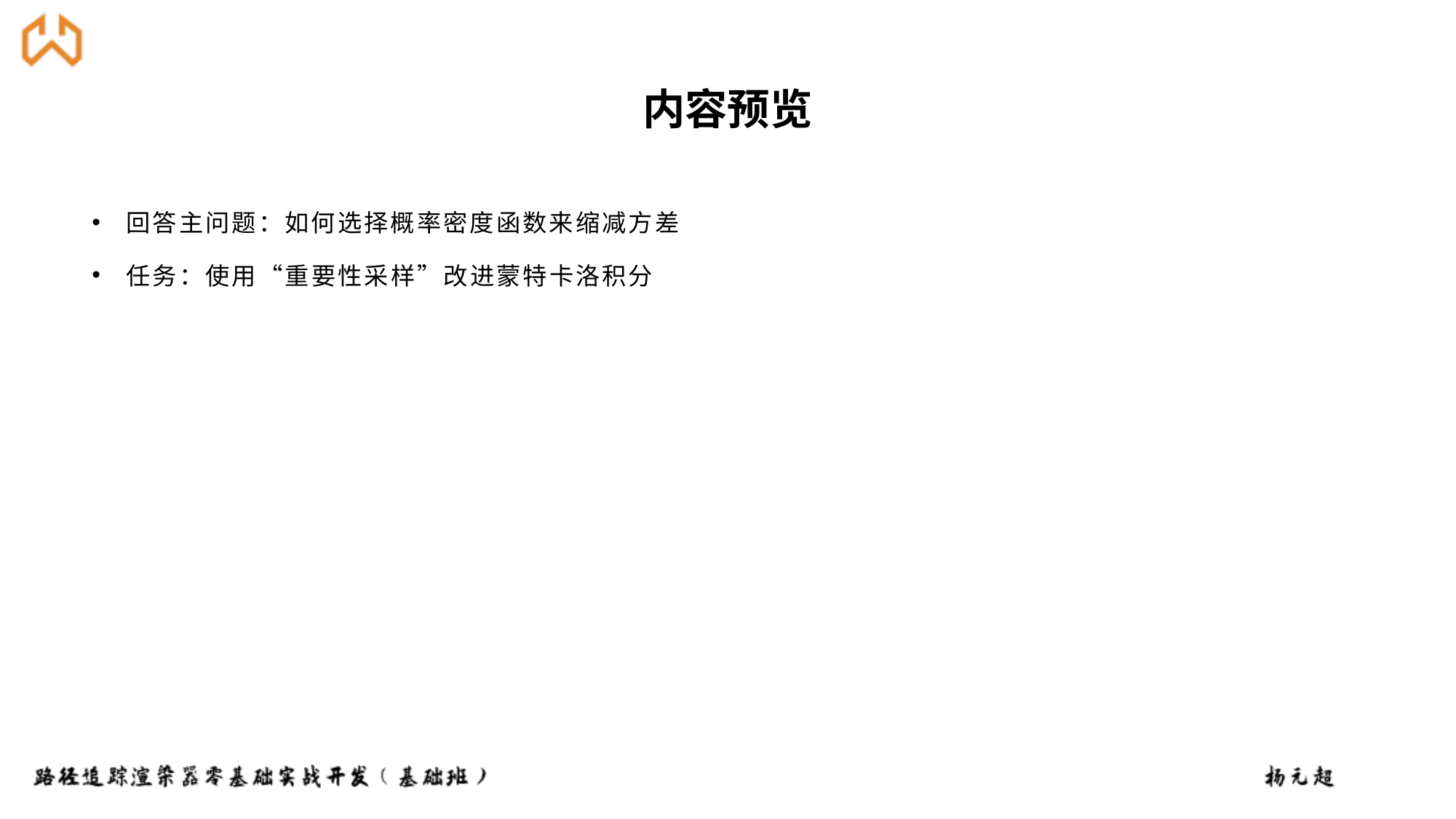

回答主问题：如何选择概率密度函数来缩减方差
任务：使用“重要性采样”改进蒙特卡洛积分